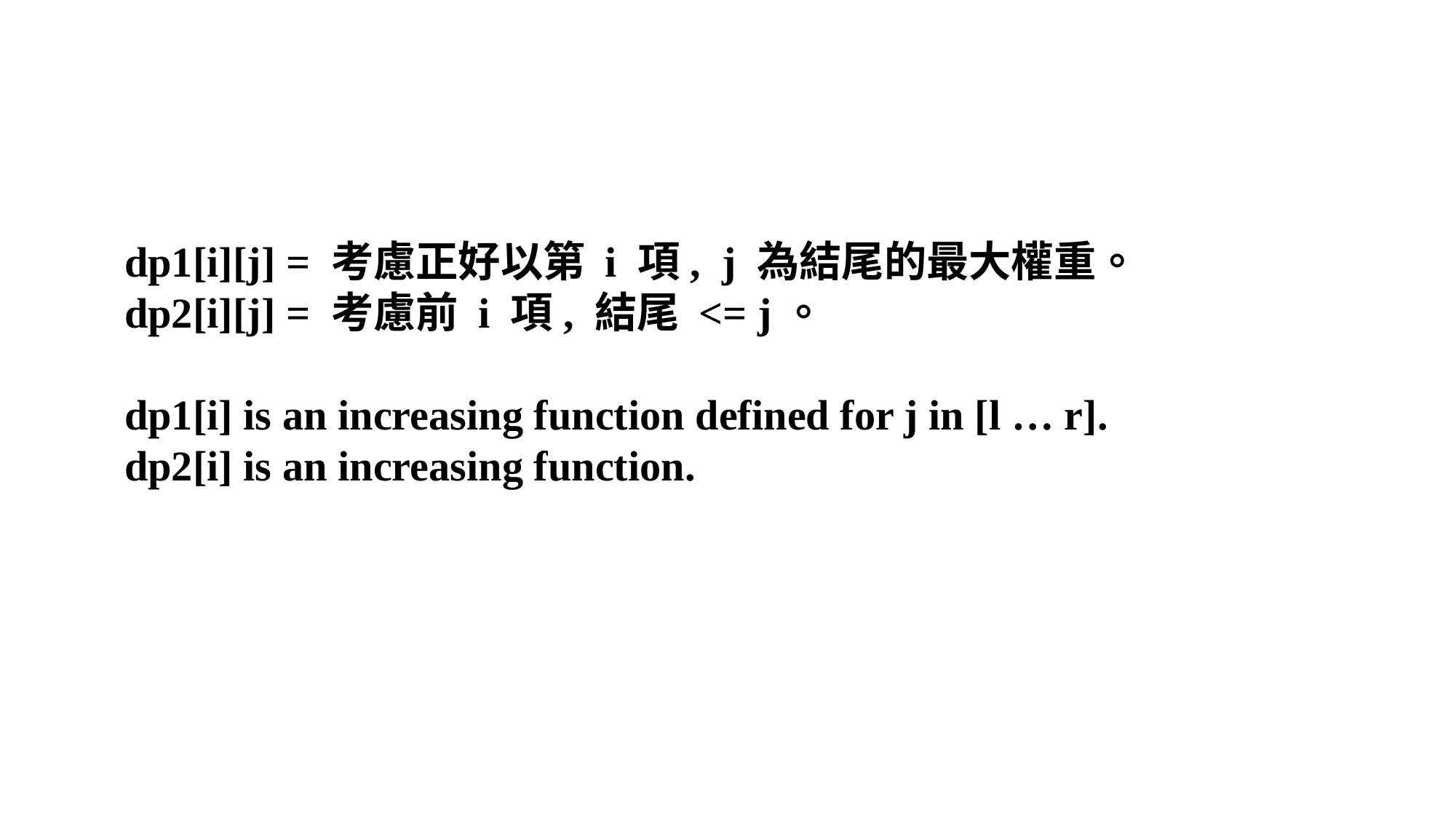

dp1[i][j] = 考慮正好以第 i 項,  j 為結尾的最大權重。
dp2[i][j] = 考慮前 i 項, 結尾 <= j。

dp1[i] is an increasing function defined for j in [l … r].
dp2[i] is an increasing function.